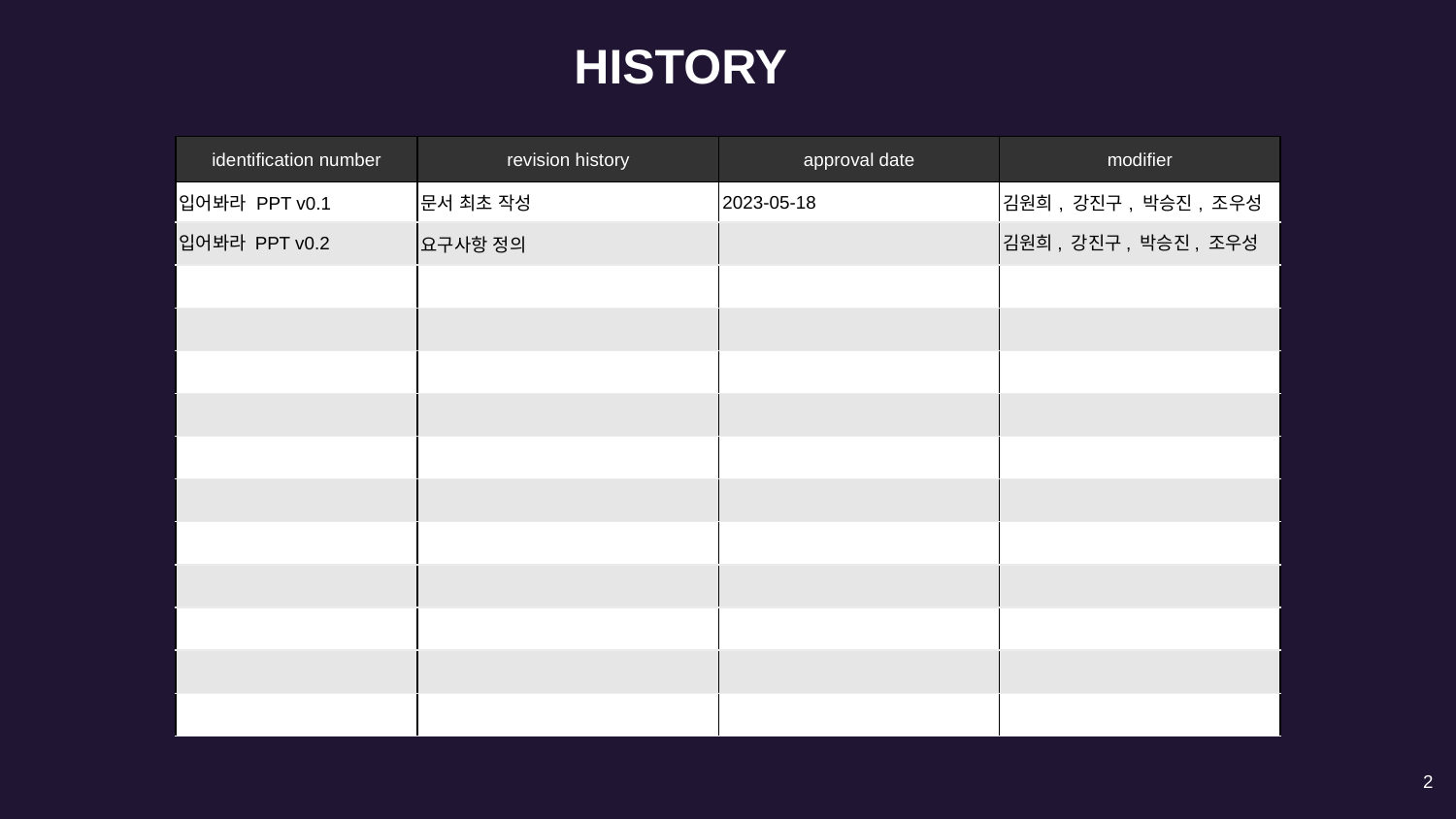

HISTORY
| identification number | revision history | approval date | modifier |
| --- | --- | --- | --- |
| 입어봐라 PPT v0.1 | 문서 최초 작성 | 2023-05-18 | 김원희, 강진구, 박승진, 조우성 |
| 입어봐라 PPT v0.2 | 요구사항 정의 |  | 김원희, 강진구, 박승진, 조우성 |
|  |  |  |  |
|  |  |  |  |
|  |  |  |  |
|  |  |  |  |
|  |  |  |  |
|  |  |  |  |
|  |  |  |  |
|  |  |  |  |
|  |  |  |  |
|  |  |  |  |
|  |  |  |  |
2